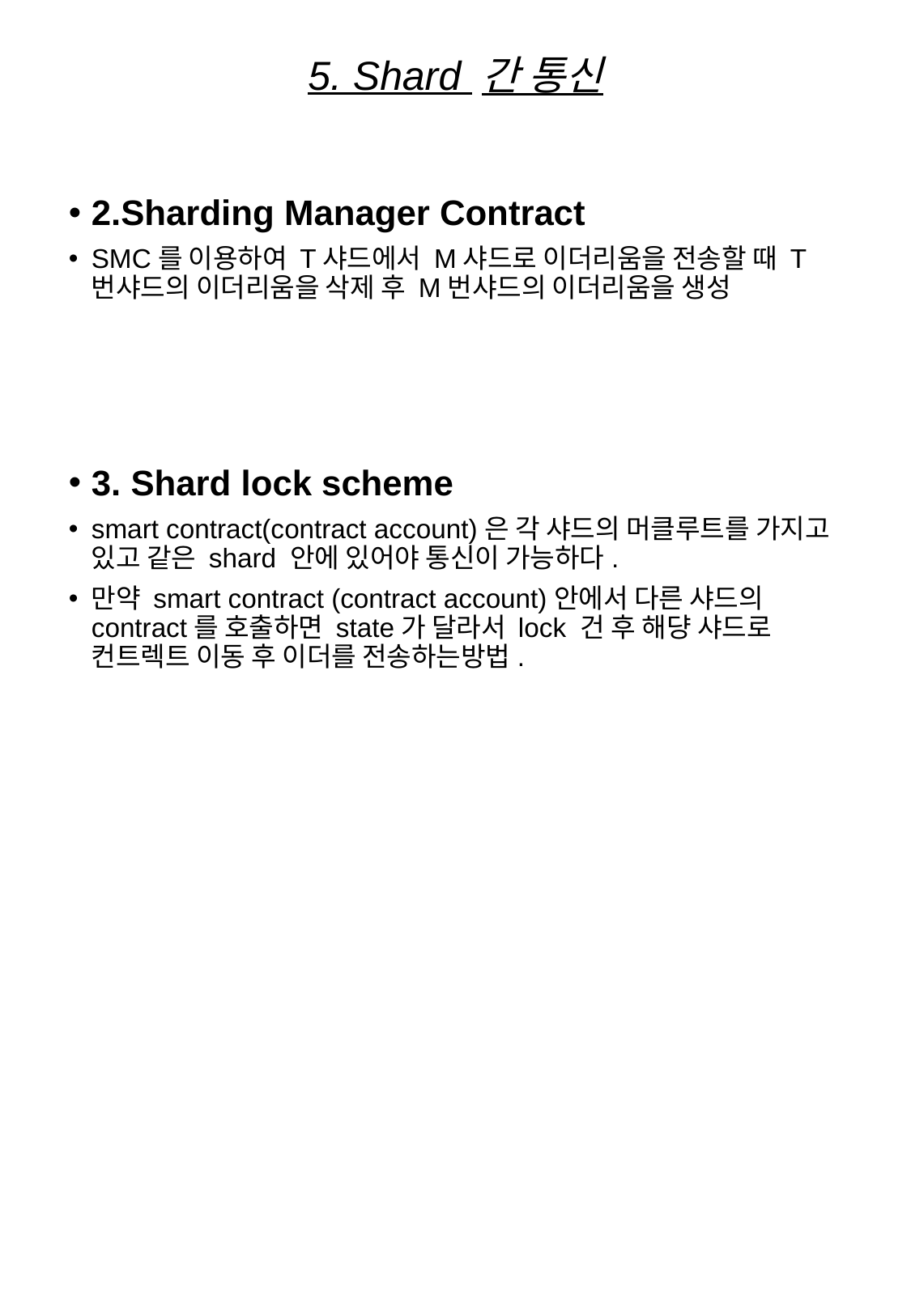

5. Shard 간 통신
2.Sharding Manager Contract
SMC를 이용하여 T샤드에서 M샤드로 이더리움을 전송할 때 T번샤드의 이더리움을 삭제 후 M번샤드의 이더리움을 생성

3. Shard lock scheme
smart contract(contract account)은 각 샤드의 머클루트를 가지고 있고 같은 shard 안에 있어야 통신이 가능하다.
만약 smart contract (contract account)안에서 다른 샤드의 contract를 호출하면 state가 달라서 lock 건 후 해댱 샤드로 컨트렉트 이동 후 이더를 전송하는방법.